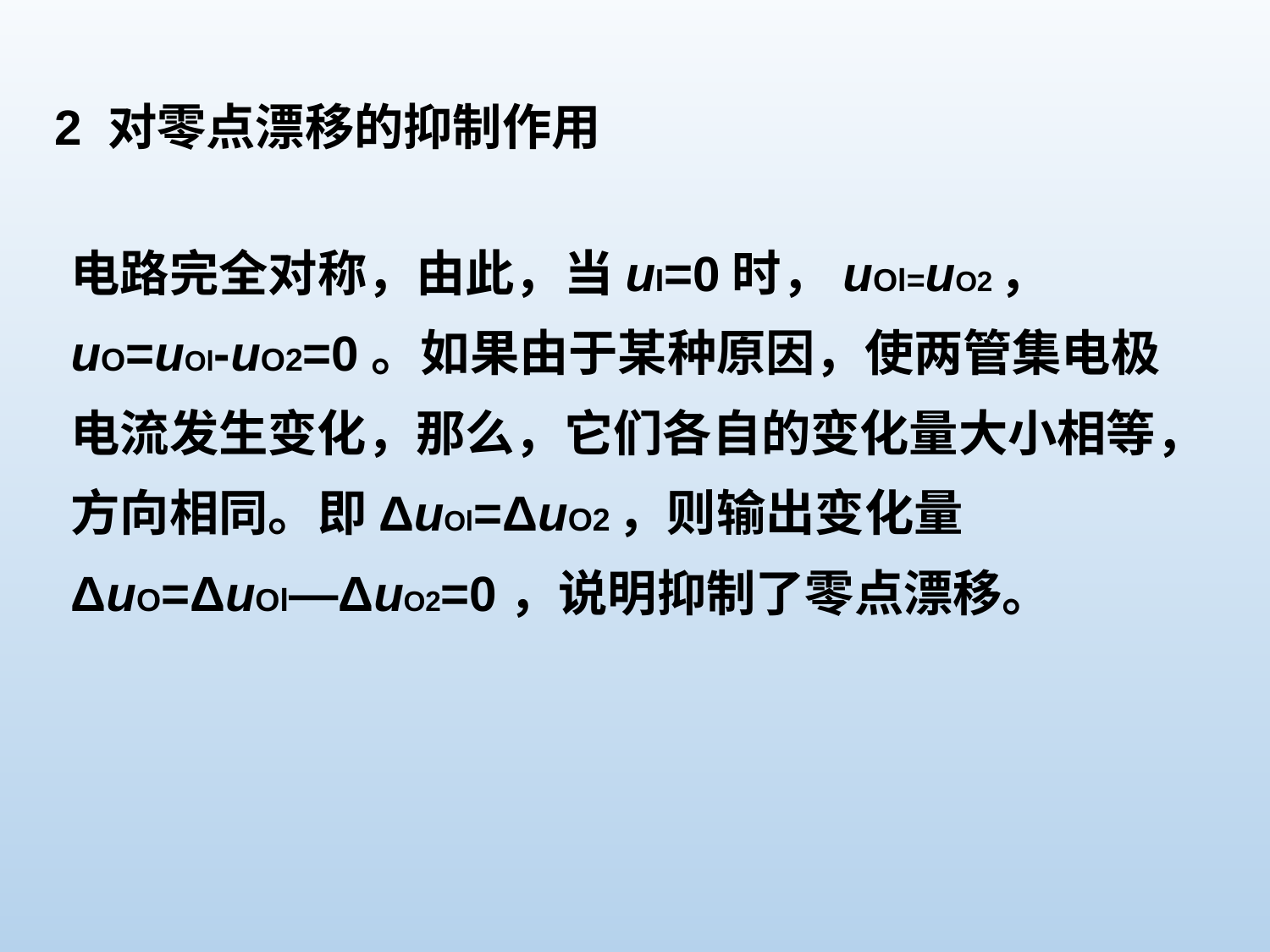

2 对零点漂移的抑制作用

电路完全对称，由此，当uI=0时，uOl=uO2，
uO=uOl-uO2=0。如果由于某种原因，使两管集电极
电流发生变化，那么，它们各自的变化量大小相等，
方向相同。即ΔuOl=ΔuO2，则输出变化量
ΔuO=ΔuOl—ΔuO2=0，说明抑制了零点漂移。